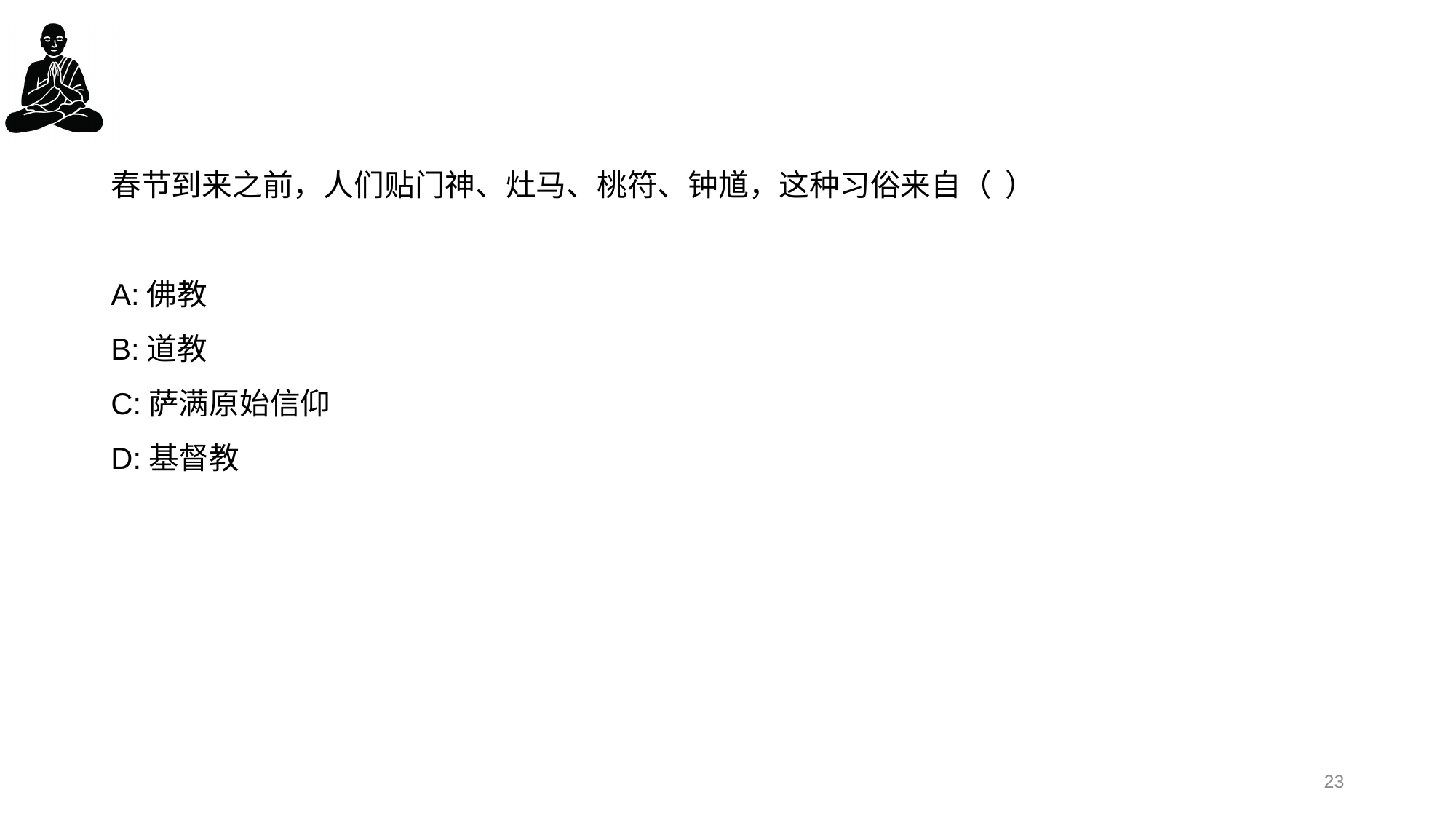

#
春节到来之前，人们贴门神、灶马、桃符、钟馗，这种习俗来自（  ）

A:佛教
B:道教
C:萨满原始信仰
D:基督教

23